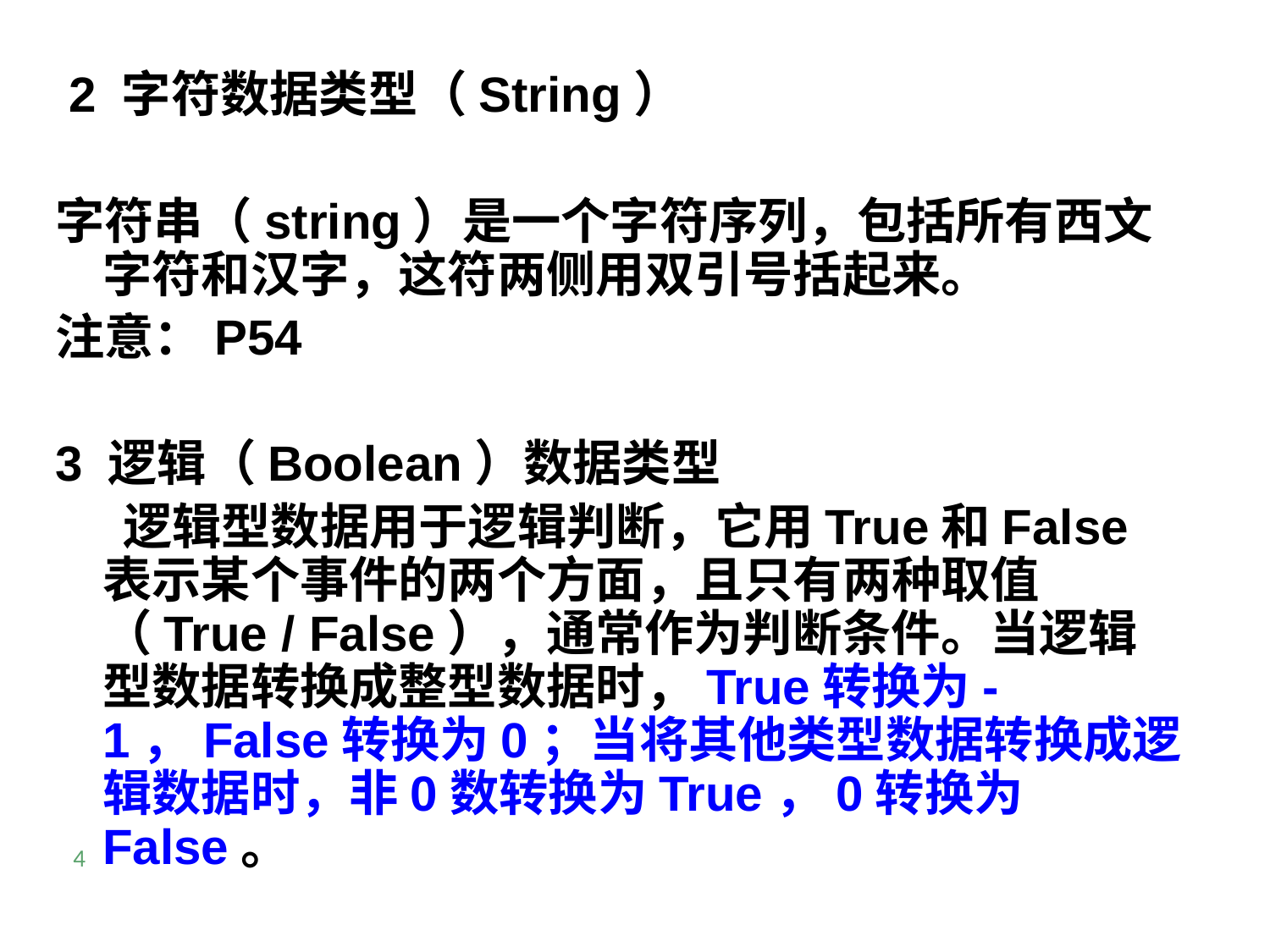

2 字符数据类型（String）

字符串（string）是一个字符序列，包括所有西文字符和汉字，这符两侧用双引号括起来。
注意：P54

3 逻辑（Boolean）数据类型
     逻辑型数据用于逻辑判断，它用True和False表示某个事件的两个方面，且只有两种取值（True / False），通常作为判断条件。当逻辑型数据转换成整型数据时，True转换为-1，False转换为0；当将其他类型数据转换成逻辑数据时，非0数转换为True，0转换为False。
4